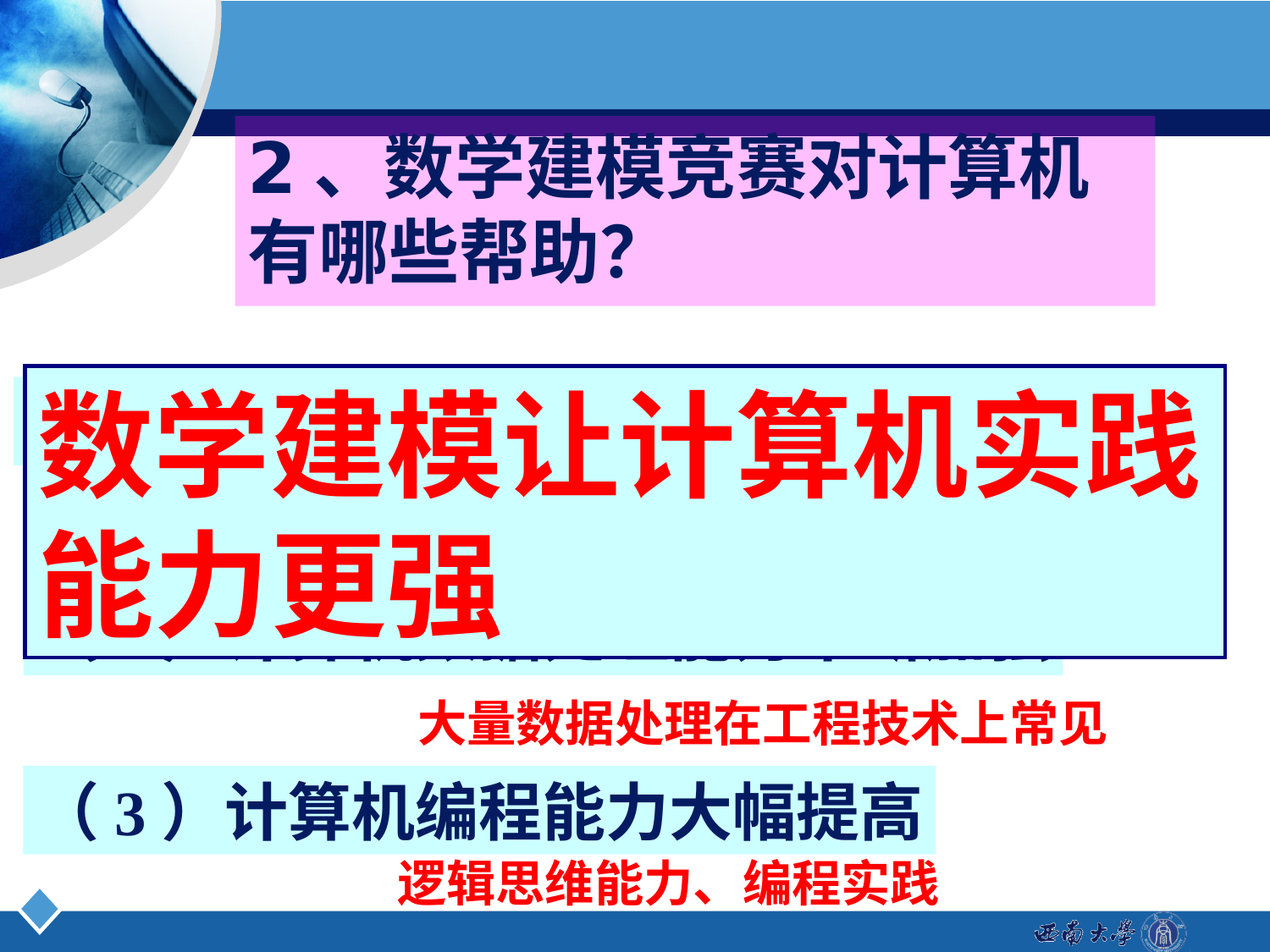

# 2、数学建模竞赛对计算机 有哪些帮助？
数学建模让计算机实践能力更强
（1）办公自动化软件的使用更加熟练
文字编辑、排版、绘图、打字输入，写作
（2）计算机数据处理能力不断加强
大量数据处理在工程技术上常见
（3）计算机编程能力大幅提高
逻辑思维能力、编程实践